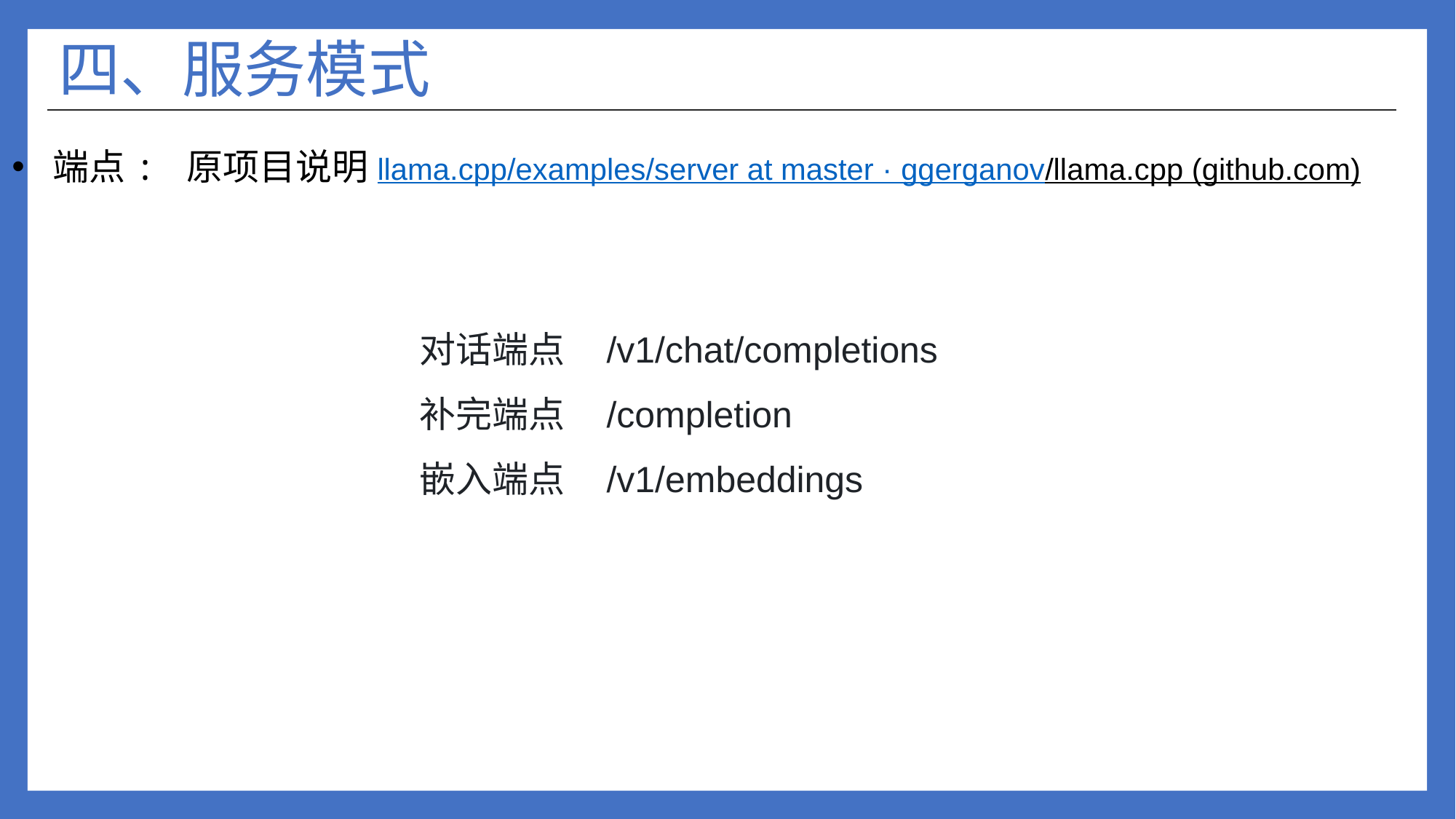

# 四、服务模式
端点: 原项目说明llama.cpp/examples/server at master · ggerganov/llama.cpp (github.com)
对话端点    /v1/chat/completions
补完端点    /completion
嵌入端点    /v1/embeddings